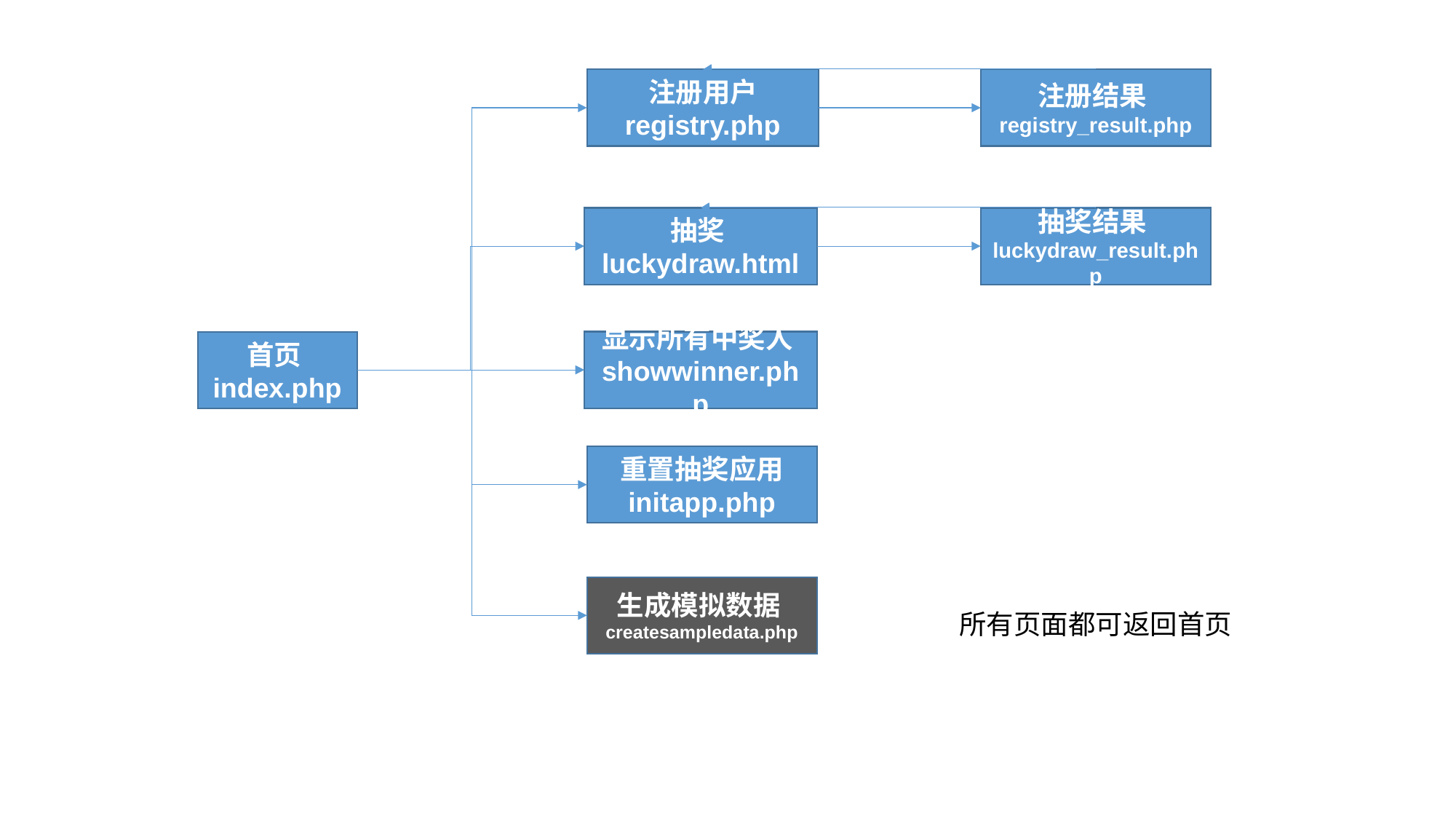

注册用户
registry.php
注册结果registry_result.php
抽奖luckydraw.html
抽奖结果luckydraw_result.php
显示所有中奖人showwinner.php
首页index.php
重置抽奖应用
initapp.php
生成模拟数据createsampledata.php
所有页面都可返回首页